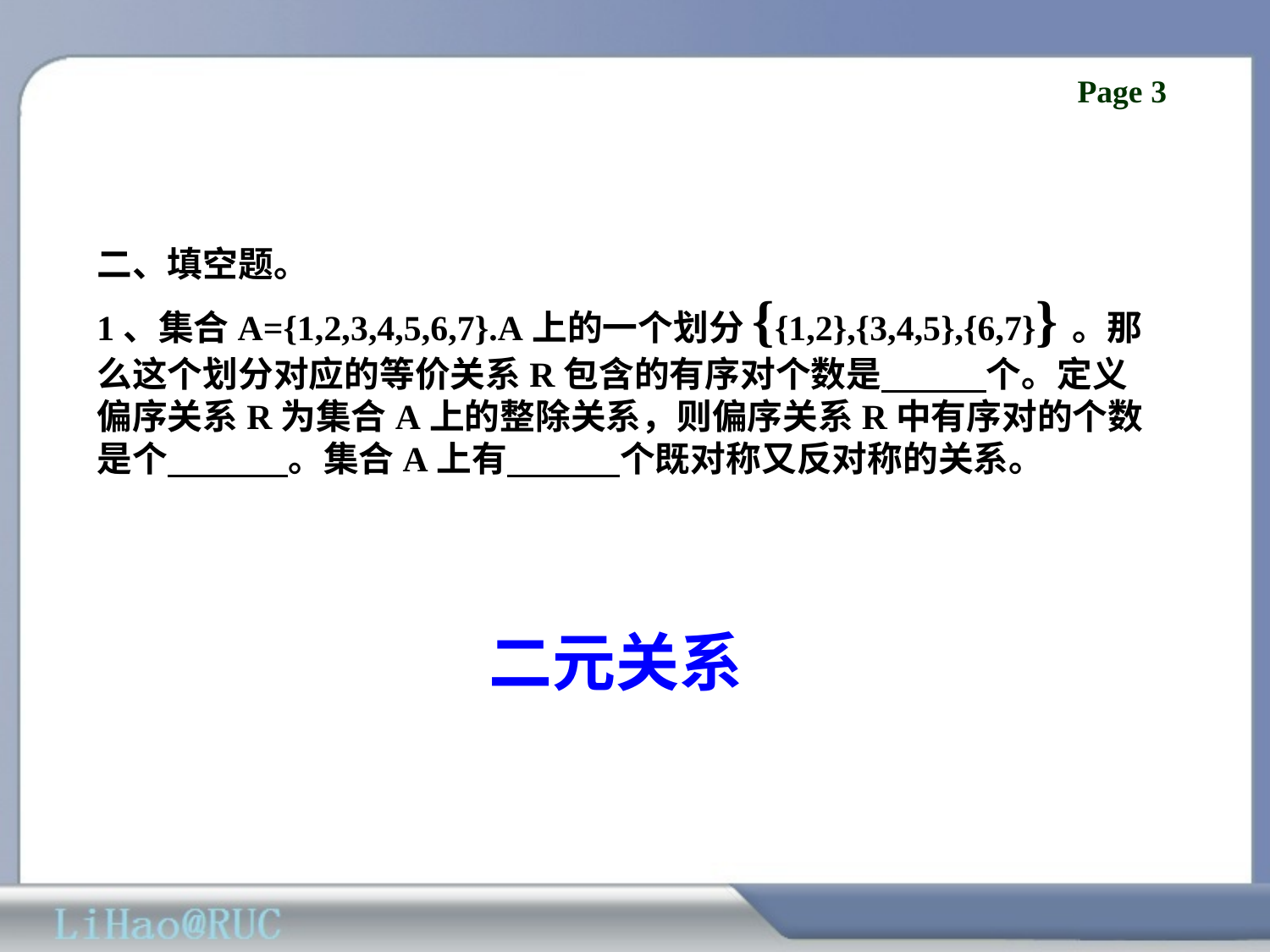

二、填空题。
1、集合A={1,2,3,4,5,6,7}.A上的一个划分{{1,2},{3,4,5},{6,7}}。那么这个划分对应的等价关系R包含的有序对个数是             个。定义偏序关系R为集合A上的整除关系，则偏序关系R中有序对的个数是个               。集合A上有              个既对称又反对称的关系。
二元关系